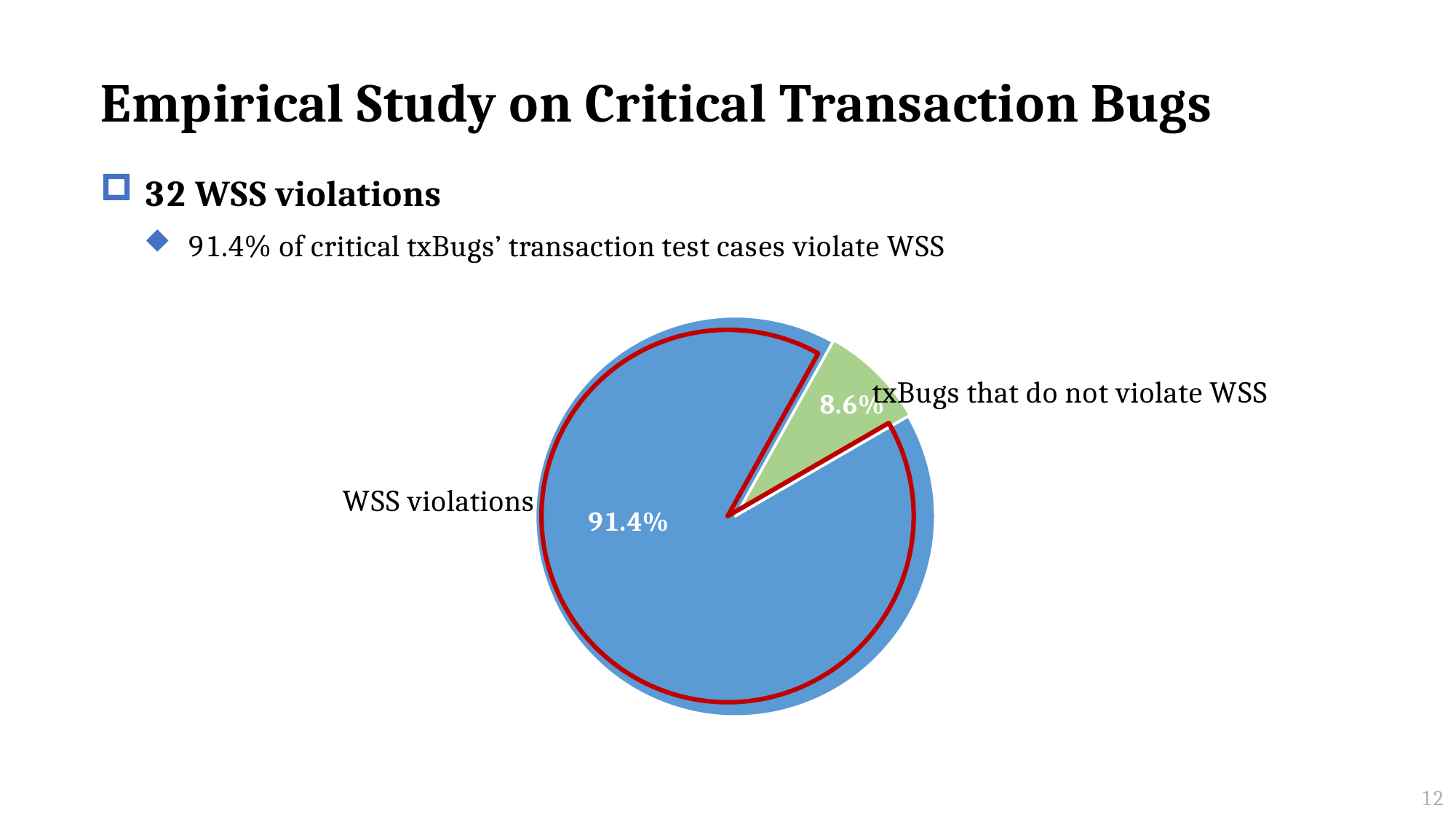

# Empirical Study on Critical Transaction Bugs
32 WSS violations
91.4% of critical txBugs’ transaction test cases violate WSS

### Chart

| Category | 事务缺陷数量 |
|---|---|
| WSS violations | 32.0 |
| txBugs that do not violate WSS | 3.0 |

### Chart

| Category | 事务缺陷数量 |
|---|---|
| Detected TXBugs | 32.0 |
| Undetectable TXBugs | 3.0 |
txBugs that do not violate WSS
WSS violations
12